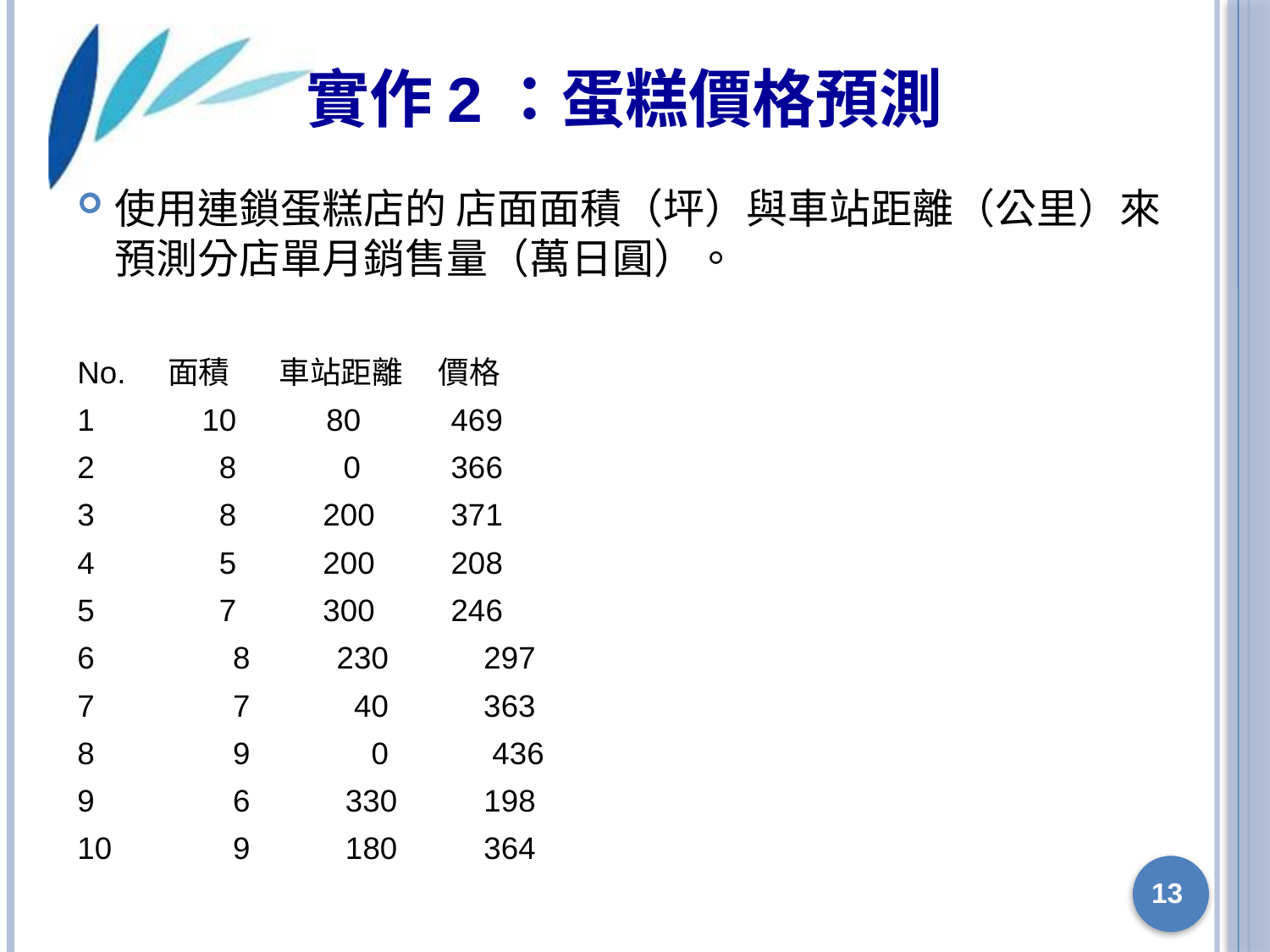

# 實作2：蛋糕價格預測
使用連鎖蛋糕店的 店面面積（坪）與車站距離（公里）來預測分店單月銷售量（萬日圓）。

No.    面積       車站距離     價格
1	10	80	469
2	  8	  0	366
3	  8          200	371
4	  5          200	208
5	  7          300	246
6                8          230           297
7                7            40           363
8                9              0            436
9                6           330          198
10              9           180          364
13